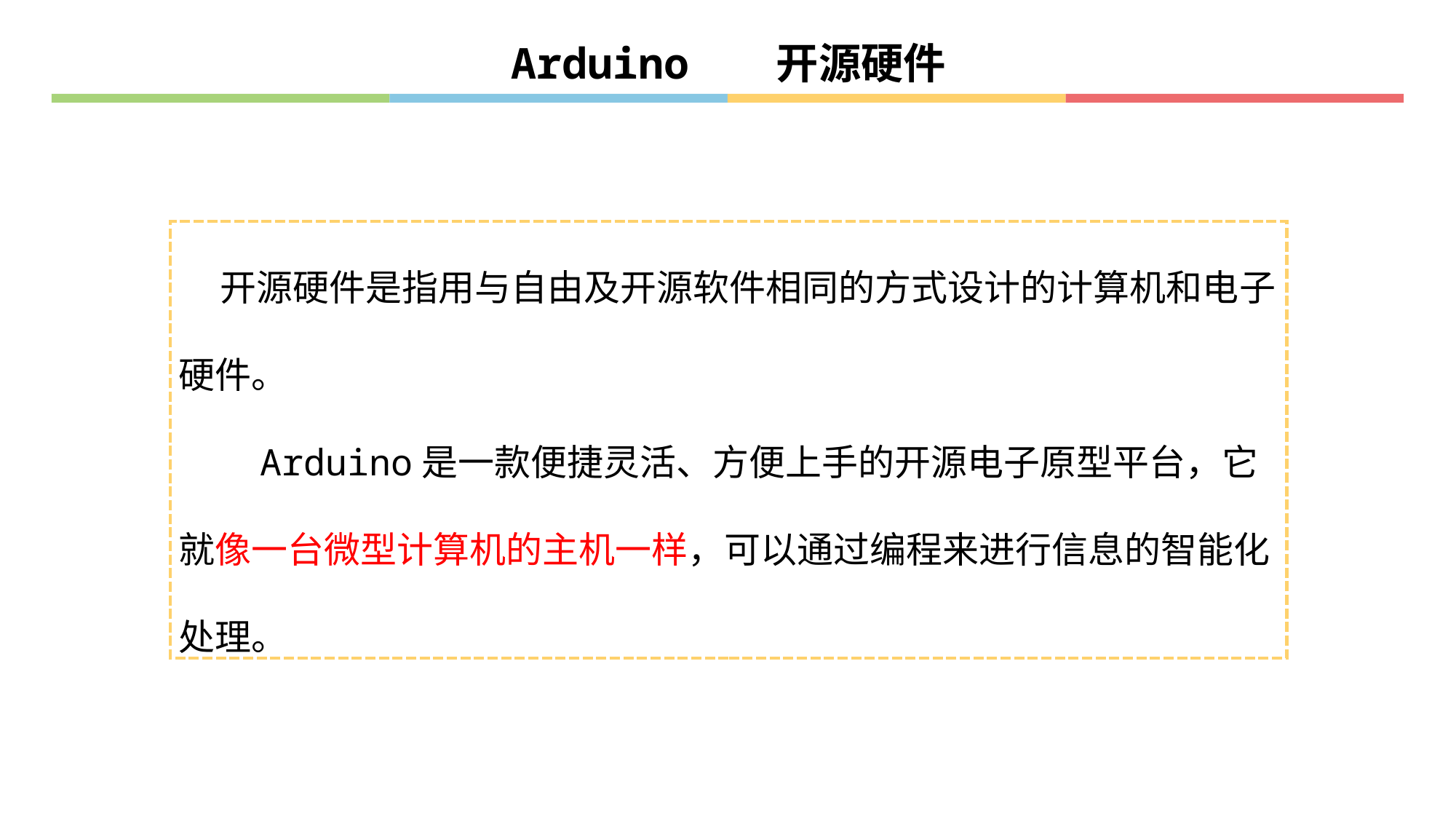

Arduino   开源硬件
    开源硬件是指用与自由及开源软件相同的方式设计的计算机和电子硬件。
　　Arduino是一款便捷灵活、方便上手的开源电子原型平台，它就像一台微型计算机的主机一样，可以通过编程来进行信息的智能化处理。